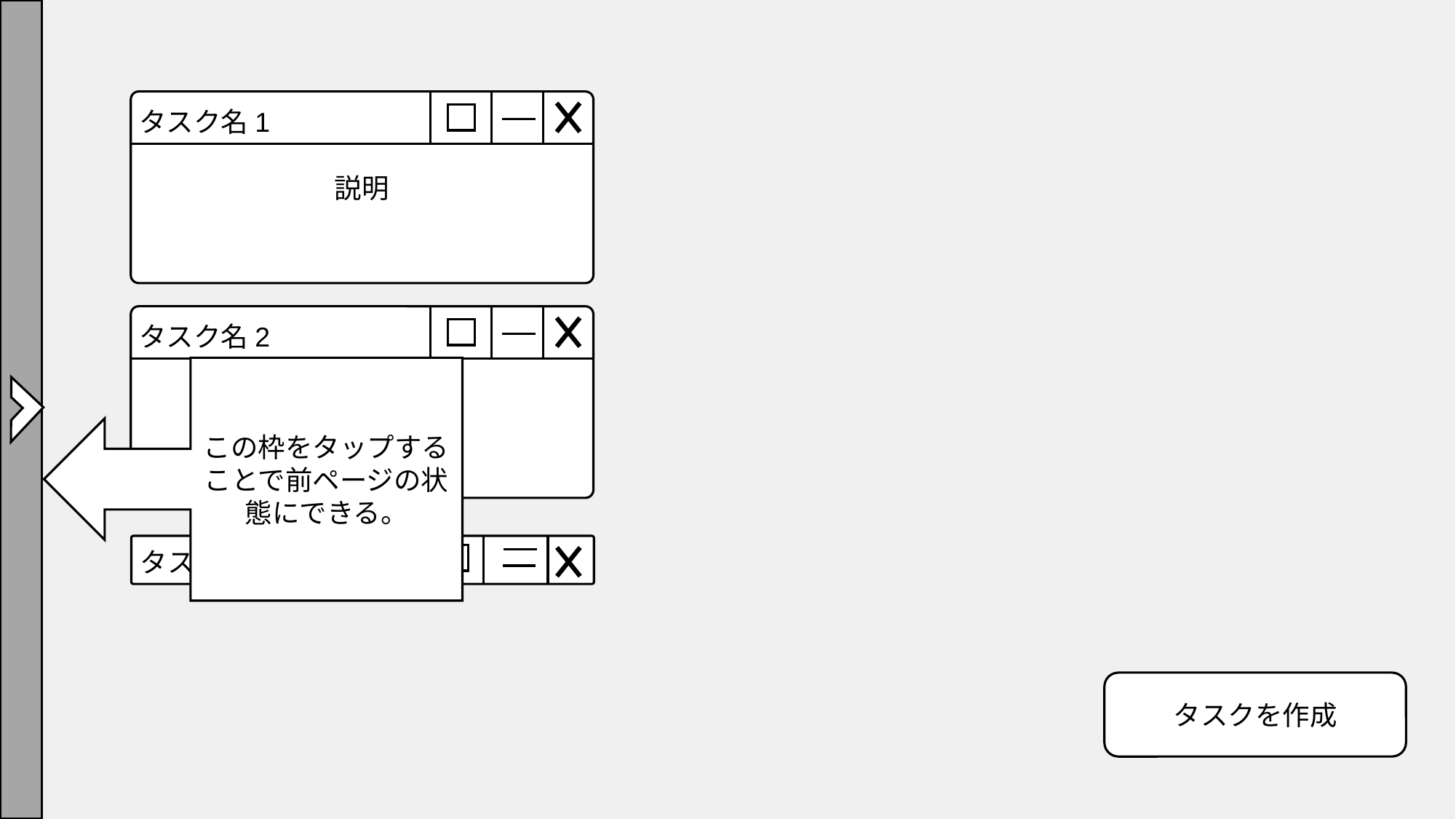

説明

タスク名1

説明

タスク名2

この枠をタップすることで前ページの状態にできる。

タスク名3

タスクを作成